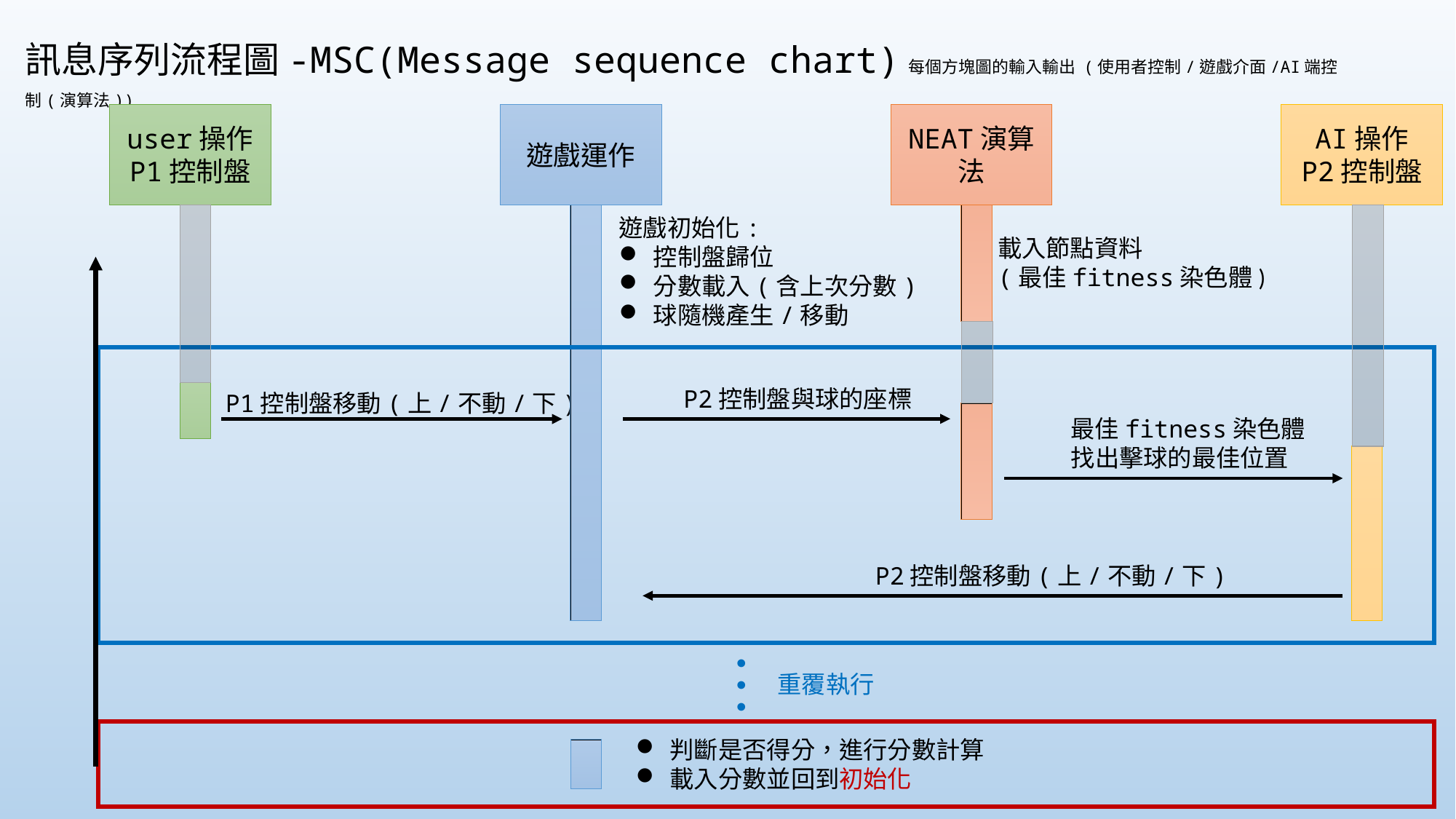

訊息序列流程圖-MSC(Message sequence chart)每個方塊圖的輸入輸出 (使用者控制/遊戲介面/AI端控制(演算法))
user操作
P1控制盤

NEAT演算法

AI操作
P2控制盤

遊戲運作

遊戲初始化:
控制盤歸位
分數載入(含上次分數)
球隨機產生/移動
載入節點資料
(最佳fitness染色體)

P2控制盤與球的座標
P1控制盤移動(上/不動/下)
最佳fitness染色體
找出擊球的最佳位置
P2控制盤移動(上/不動/下)
●
●
●
重覆執行

判斷是否得分，進行分數計算
載入分數並回到初始化